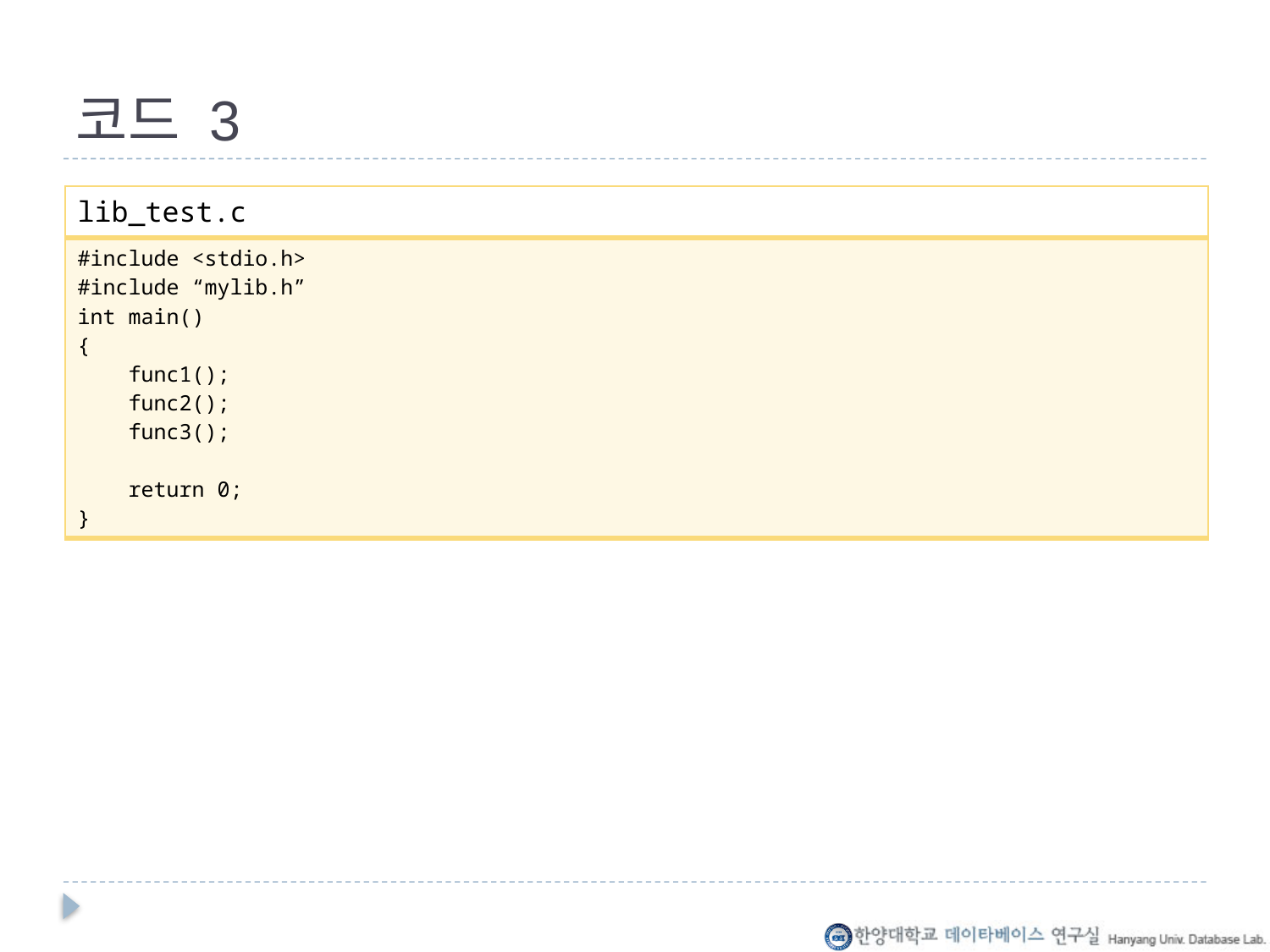

# 코드 3
| lib\_test.c |
| --- |
| #include <stdio.h> #include “mylib.h” int main() { func1(); func2(); func3(); return 0; } |